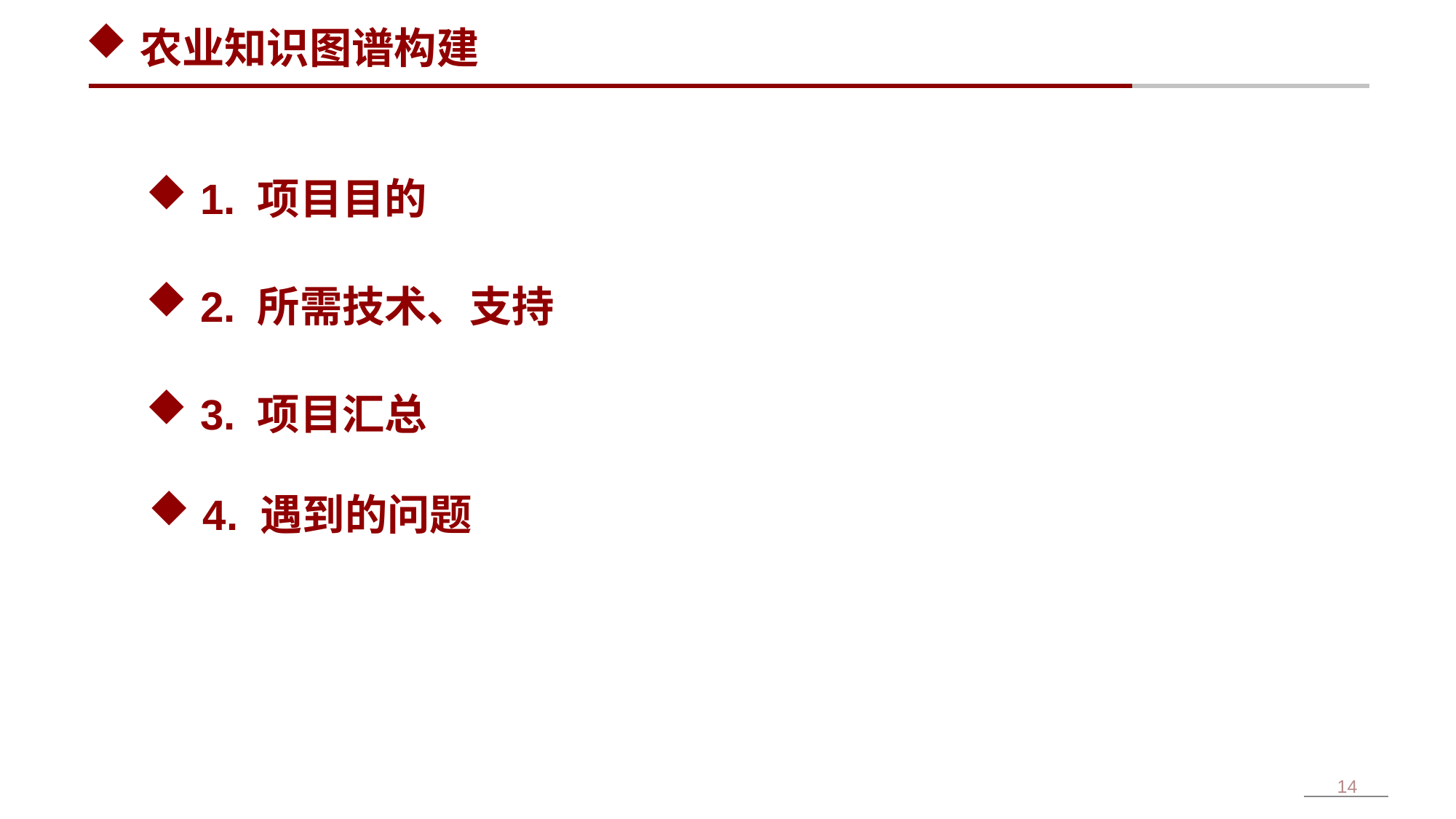

农业知识图谱构建
1. 项目目的
2. 所需技术、支持
3. 项目汇总
4. 遇到的问题
14